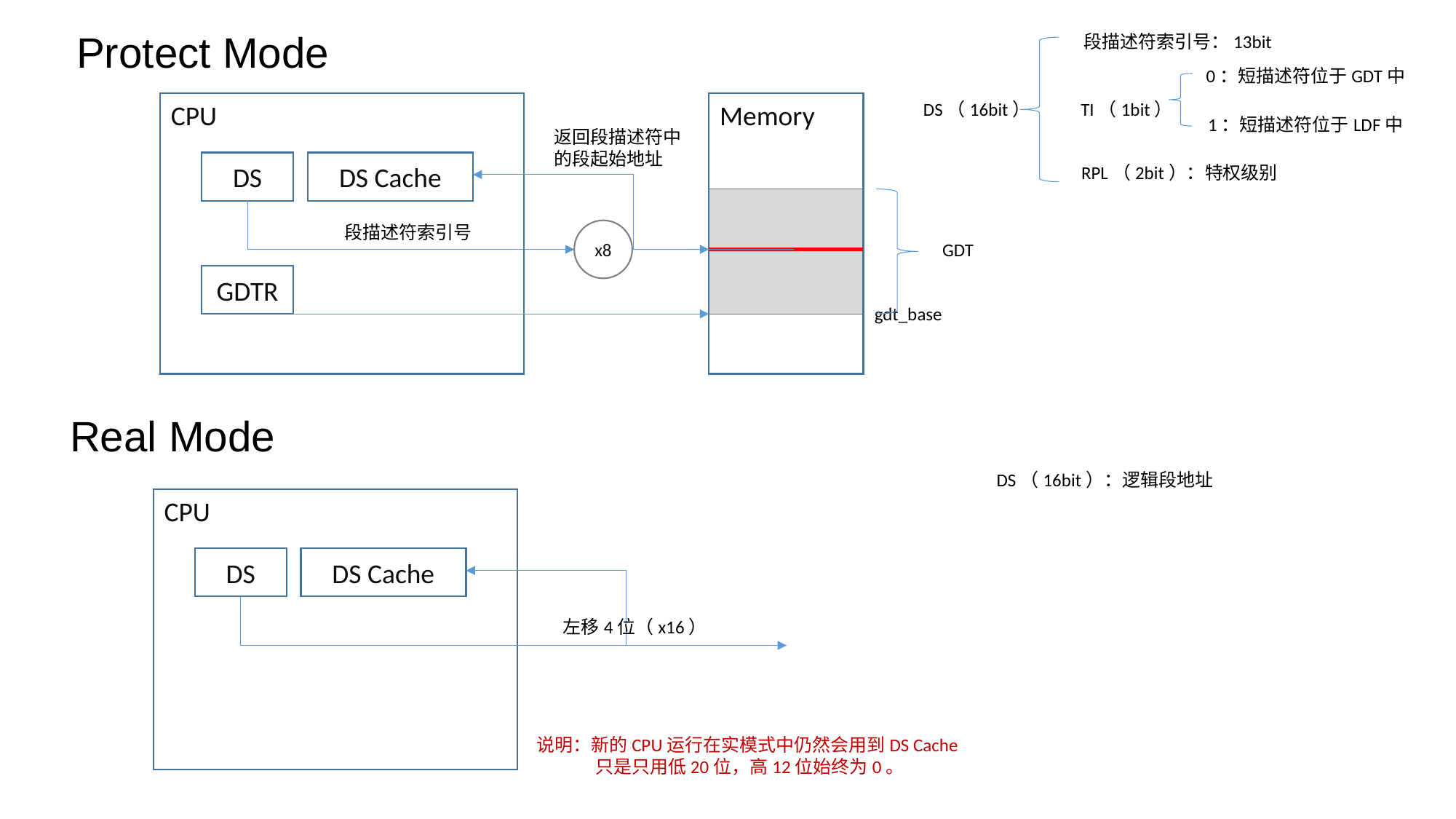

Protect Mode
段描述符索引号：13bit

0：短描述符位于GDT中

CPU
Memory
DS（16bit）
TI（1bit）
1：短描述符位于LDF中
返回段描述符中
的段起始地址
DS
DS Cache
RPL（2bit）：特权级别

段描述符索引号
x8
GDT
GDTR
gdt_base
Real Mode
DS（16bit）：逻辑段地址
CPU
DS
DS Cache
左移4位（x16）
说明：新的CPU运行在实模式中仍然会用到DS Cache
             只是只用低20位，高12位始终为0。